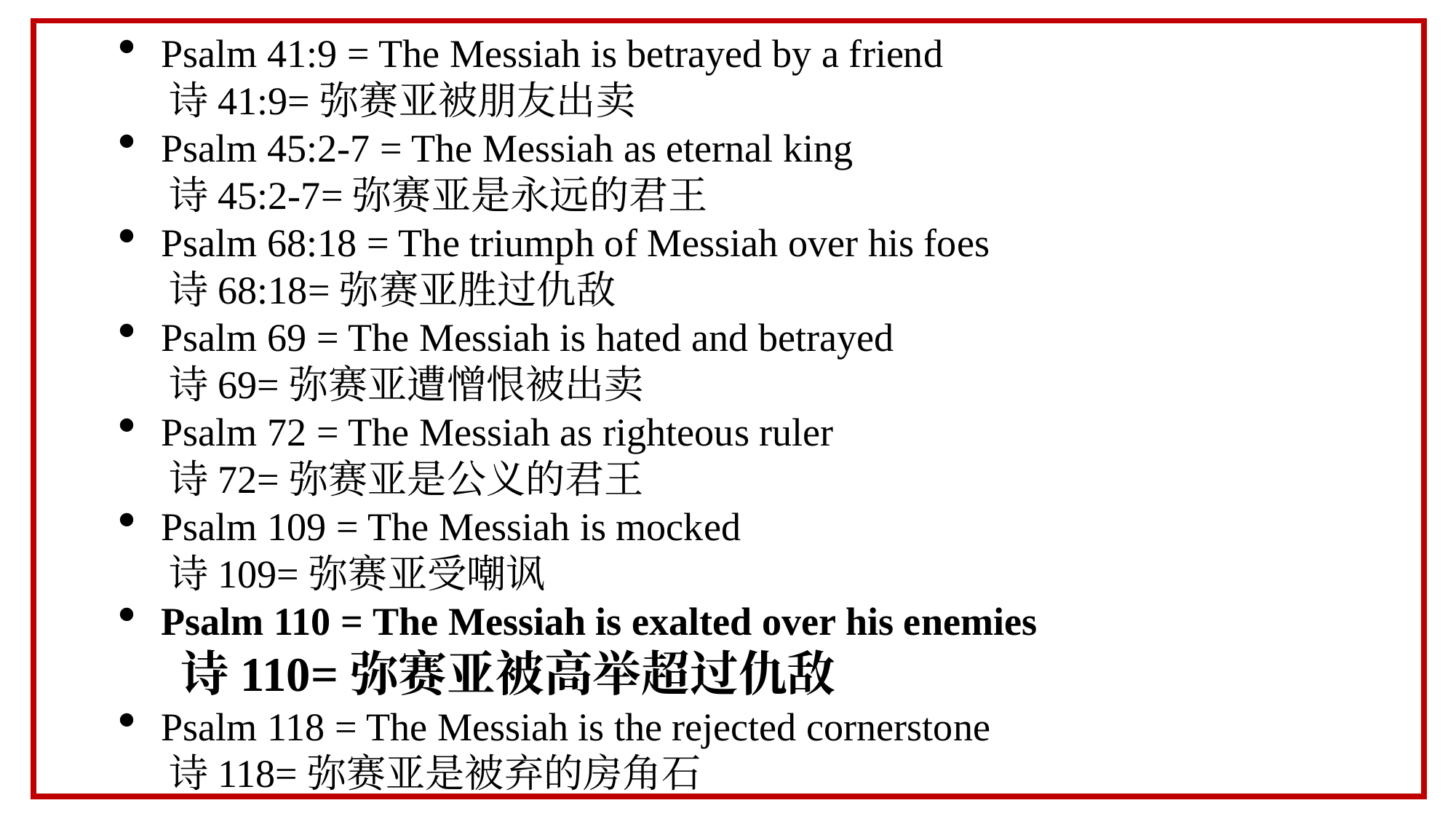

Psalm 41:9 = The Messiah is betrayed by a friend
    诗41:9=弥赛亚被朋友出卖
Psalm 45:2-7 = The Messiah as eternal king
    诗45:2-7=弥赛亚是永远的君王
Psalm 68:18 = The triumph of Messiah over his foes
    诗68:18=弥赛亚胜过仇敌
Psalm 69 = The Messiah is hated and betrayed
    诗69=弥赛亚遭憎恨被出卖
Psalm 72 = The Messiah as righteous ruler
    诗72=弥赛亚是公义的君王
Psalm 109 = The Messiah is mocked
    诗109=弥赛亚受嘲讽
Psalm 110 = The Messiah is exalted over his enemies
    诗110=弥赛亚被高举超过仇敌
Psalm 118 = The Messiah is the rejected cornerstone
    诗118=弥赛亚是被弃的房角石